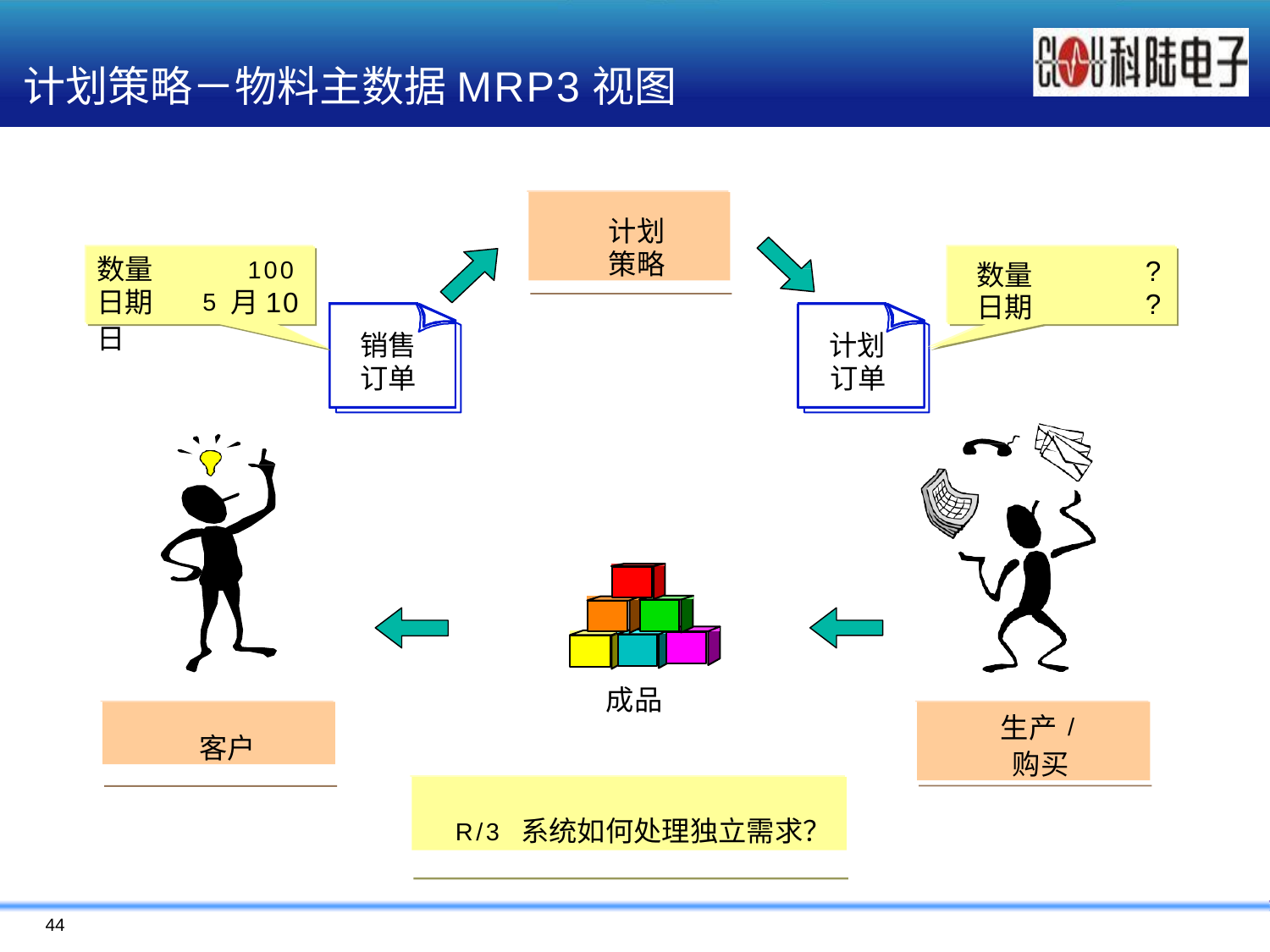

# 计划策略－物料主数据MRP3视图

计划
策略

?
?
数量	100
日期	5月10日
数量 日期

销售
订单
计划
订单

成品

客户
生产/
购买

R/3 系统如何处理独立需求？

44